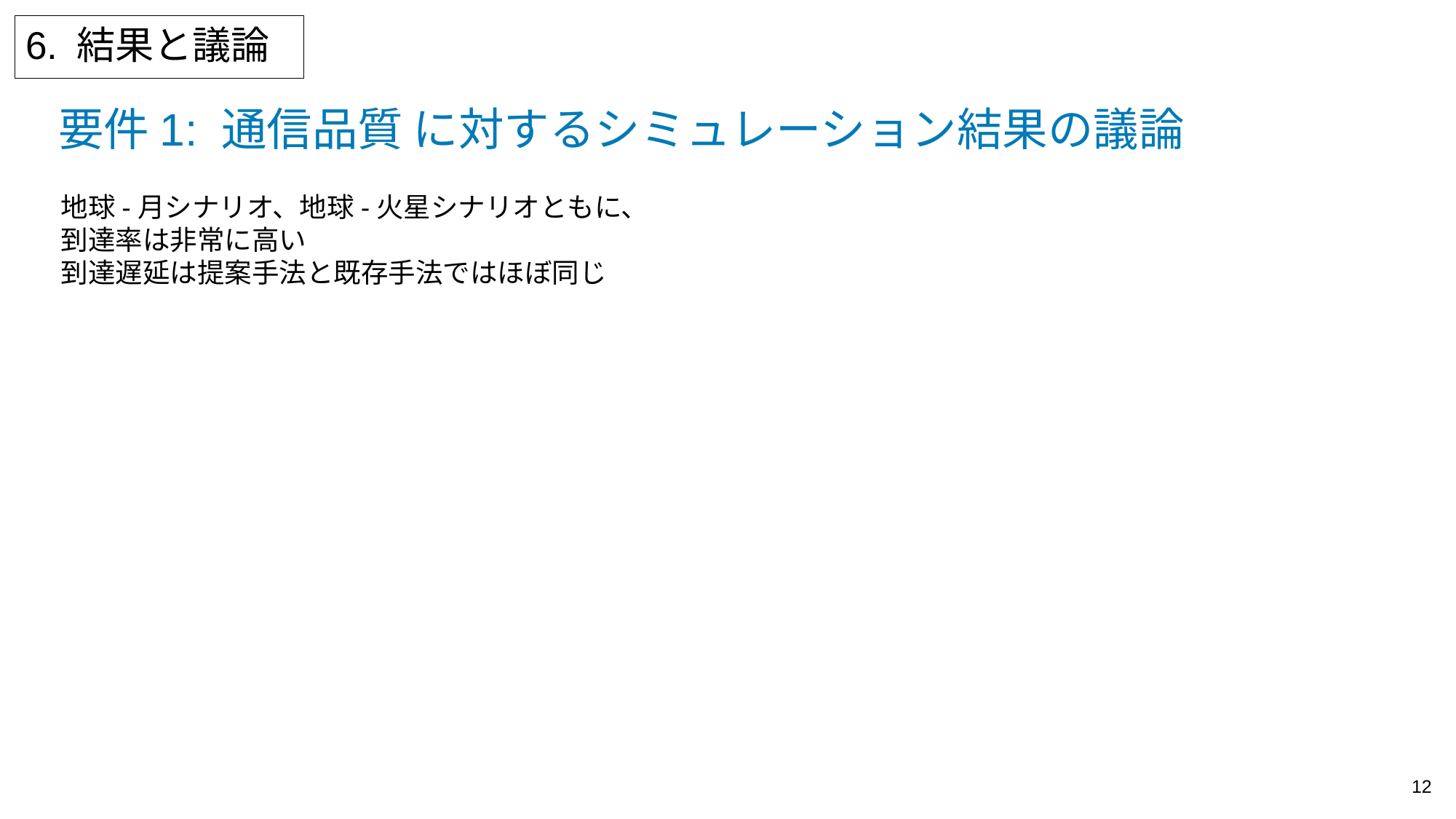

6. 結果と議論
# 要件1: 通信品質 に対するシミュレーション結果の議論
地球-月シナリオ、地球-火星シナリオともに、
到達率は非常に高い
到達遅延は提案手法と既存手法ではほぼ同じ
12